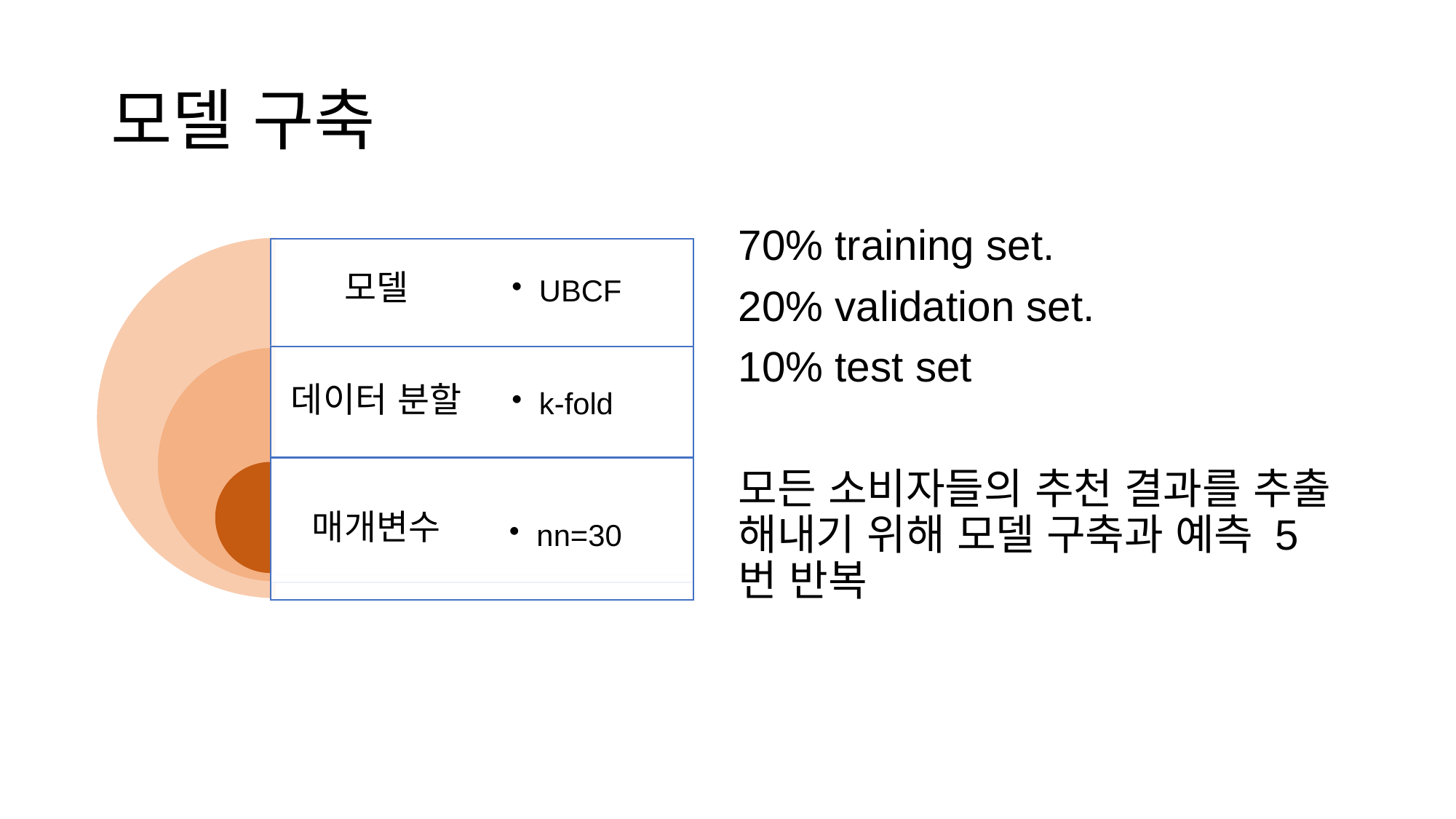

# 모델 구축
모델
데이터 분할
매개변수
UBCF
k-fold
nn=30
70% training set.
20% validation set.
10% test set

모든 소비자들의 추천 결과를 추출 해내기 위해 모델 구축과 예측 5번 반복